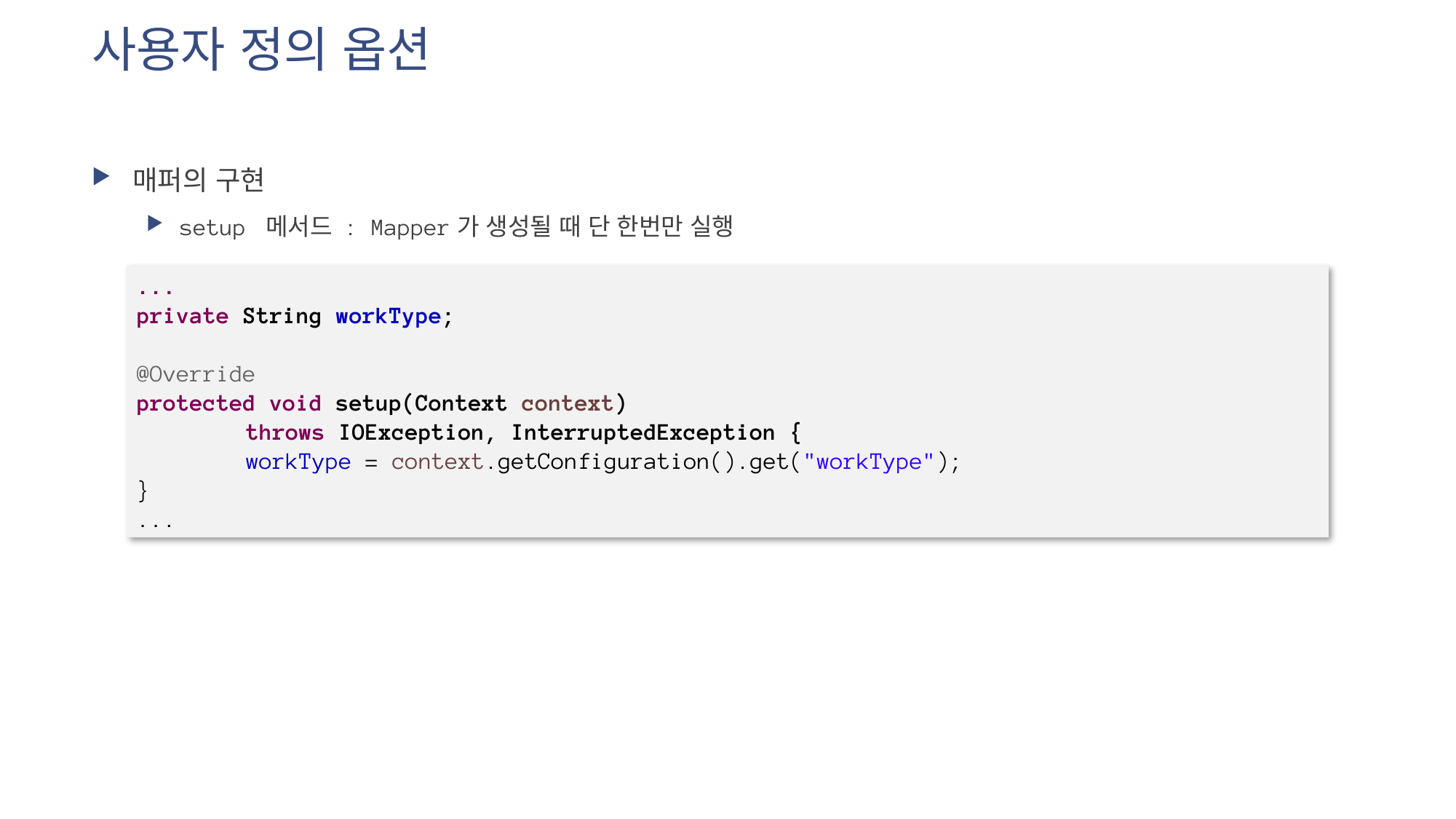

# 사용자 정의 옵션
매퍼의 구현
setup 메서드 : Mapper가 생성될 때 단 한번만 실행

...
private String workType;

@Override
protected void setup(Context context)
	throws IOException, InterruptedException {
	workType = context.getConfiguration().get("workType");
}
...